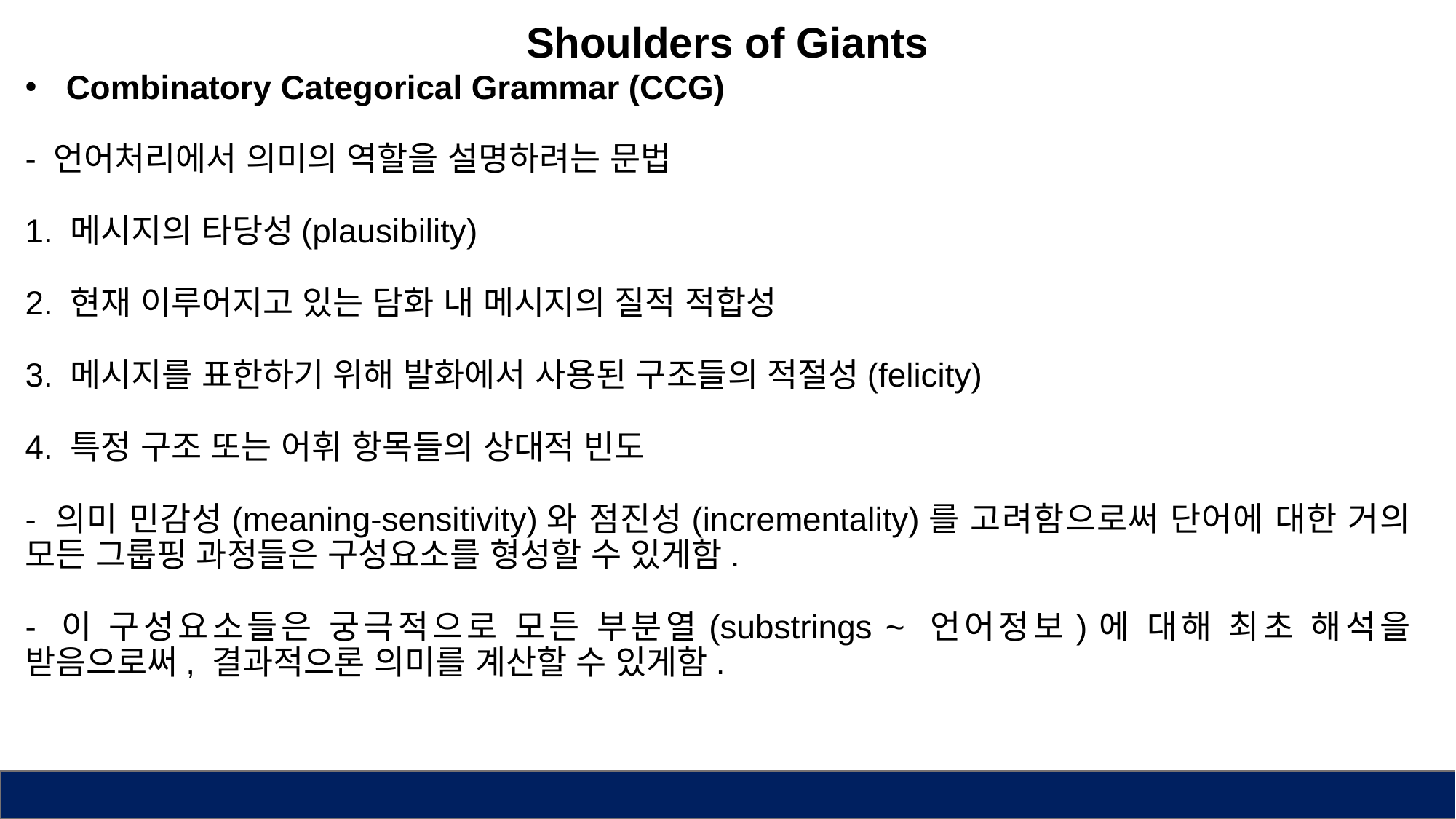

Shoulders of Giants
Combinatory Categorical Grammar (CCG)

- 언어처리에서 의미의 역할을 설명하려는 문법

1. 메시지의 타당성(plausibility)

2. 현재 이루어지고 있는 담화 내 메시지의 질적 적합성

3. 메시지를 표한하기 위해 발화에서 사용된 구조들의 적절성(felicity)

4. 특정 구조 또는 어휘 항목들의 상대적 빈도

- 의미 민감성(meaning-sensitivity)와 점진성(incrementality)를 고려함으로써 단어에 대한 거의 모든 그룹핑 과정들은 구성요소를 형성할 수 있게함.

- 이 구성요소들은 궁극적으로 모든 부분열(substrings ~ 언어정보)에 대해 최초 해석을 받음으로써, 결과적으론 의미를 계산할 수 있게함.